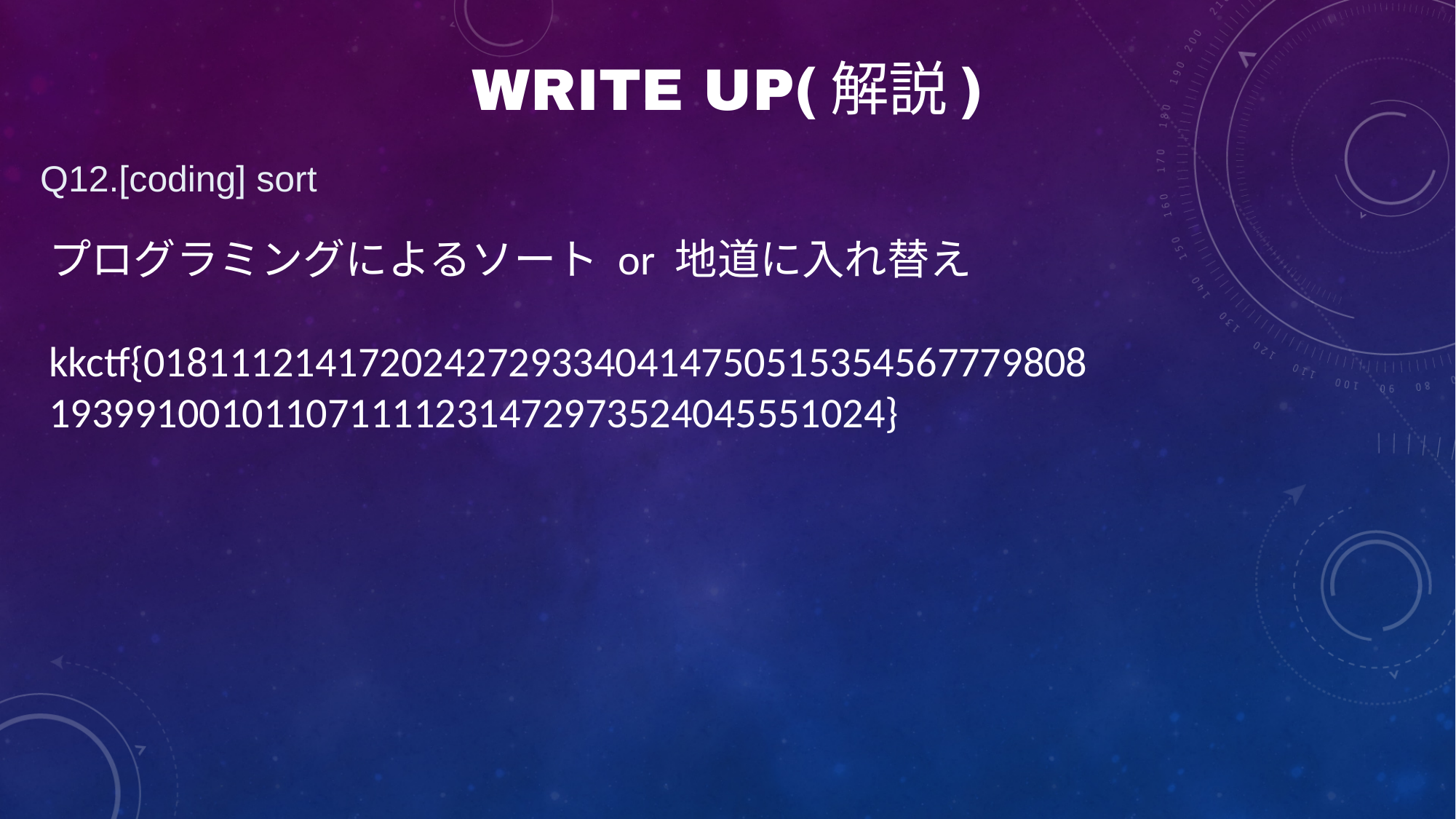

# Write UP(解説)
Q12.[coding] sort
プログラミングによるソート or 地道に入れ替え

kkctf{01811121417202427293340414750515354567779808
193991001011071111231472973524045551024}